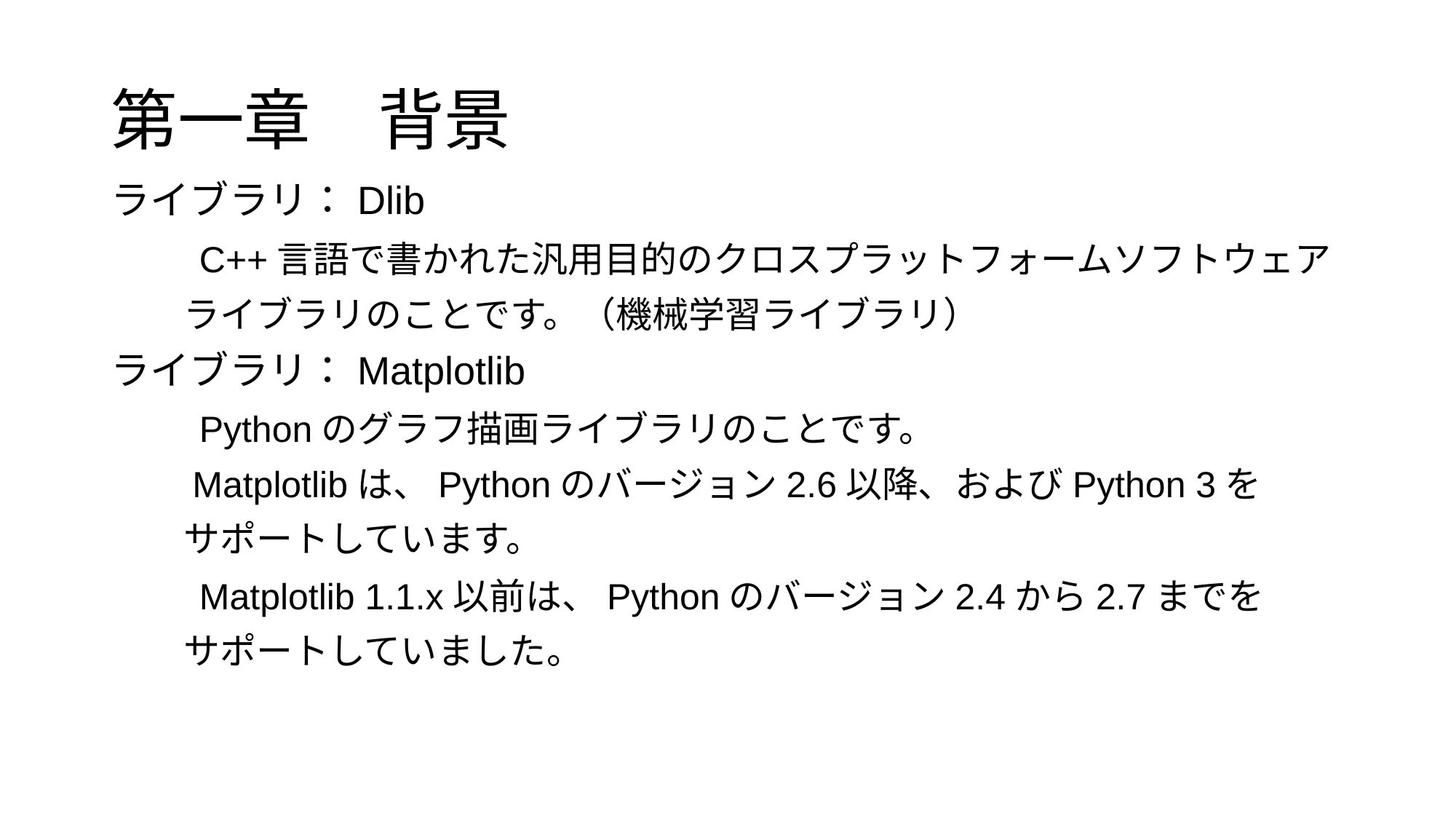

# 第一章　背景
ライブラリ：Dlib
　　C++言語で書かれた汎用目的のクロスプラットフォームソフトウェア
　　ライブラリのことです。（機械学習ライブラリ）
ライブラリ：Matplotlib
　　Pythonのグラフ描画ライブラリのことです。
　　Matplotlibは、Pythonのバージョン2.6以降、およびPython 3を
　　サポートしています。
　　Matplotlib 1.1.x以前は、Pythonのバージョン2.4から2.7までを
　　サポートしていました。